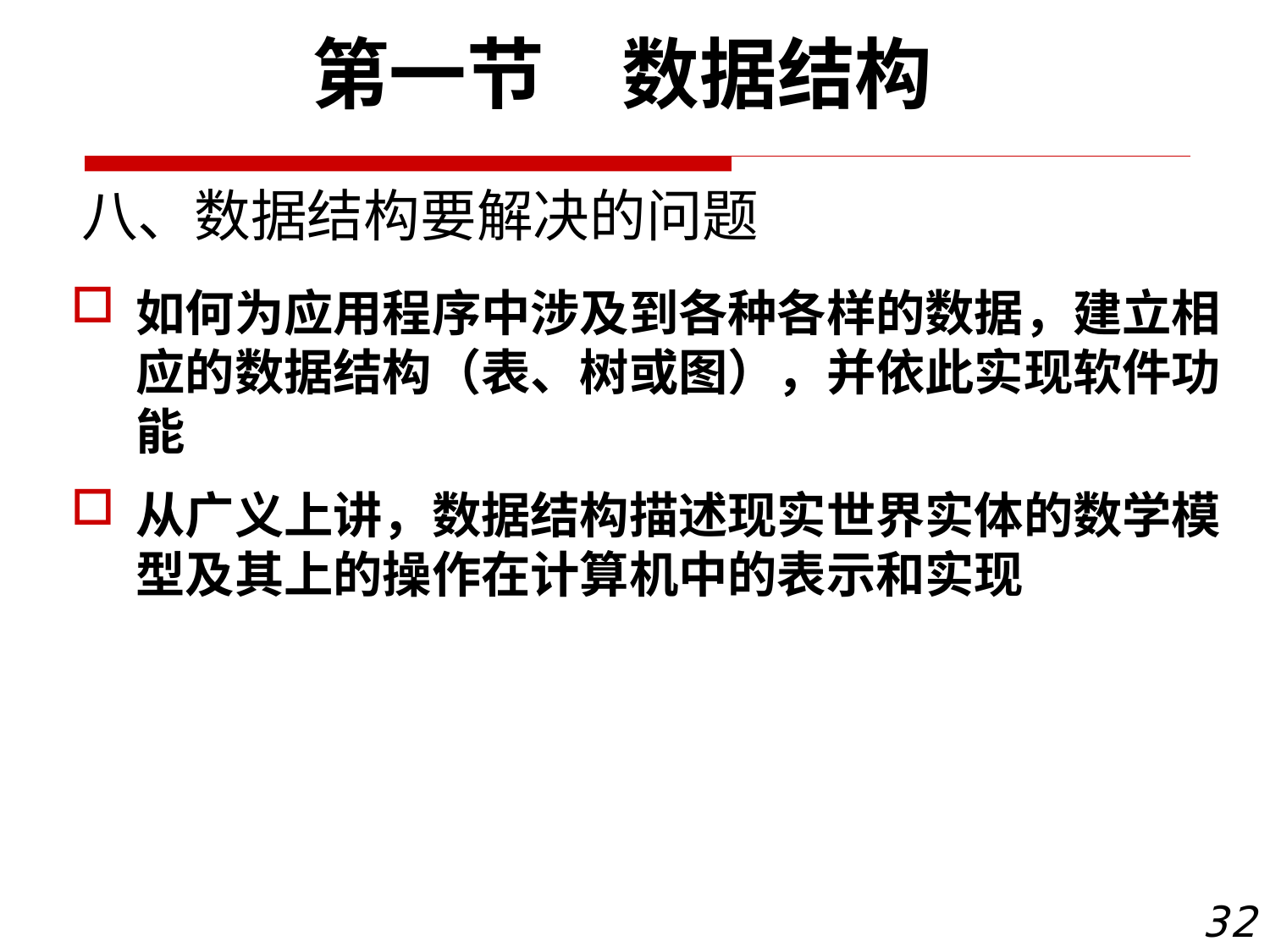

第一节　数据结构
八、数据结构要解决的问题
如何为应用程序中涉及到各种各样的数据，建立相应的数据结构（表、树或图），并依此实现软件功能
从广义上讲，数据结构描述现实世界实体的数学模型及其上的操作在计算机中的表示和实现
32